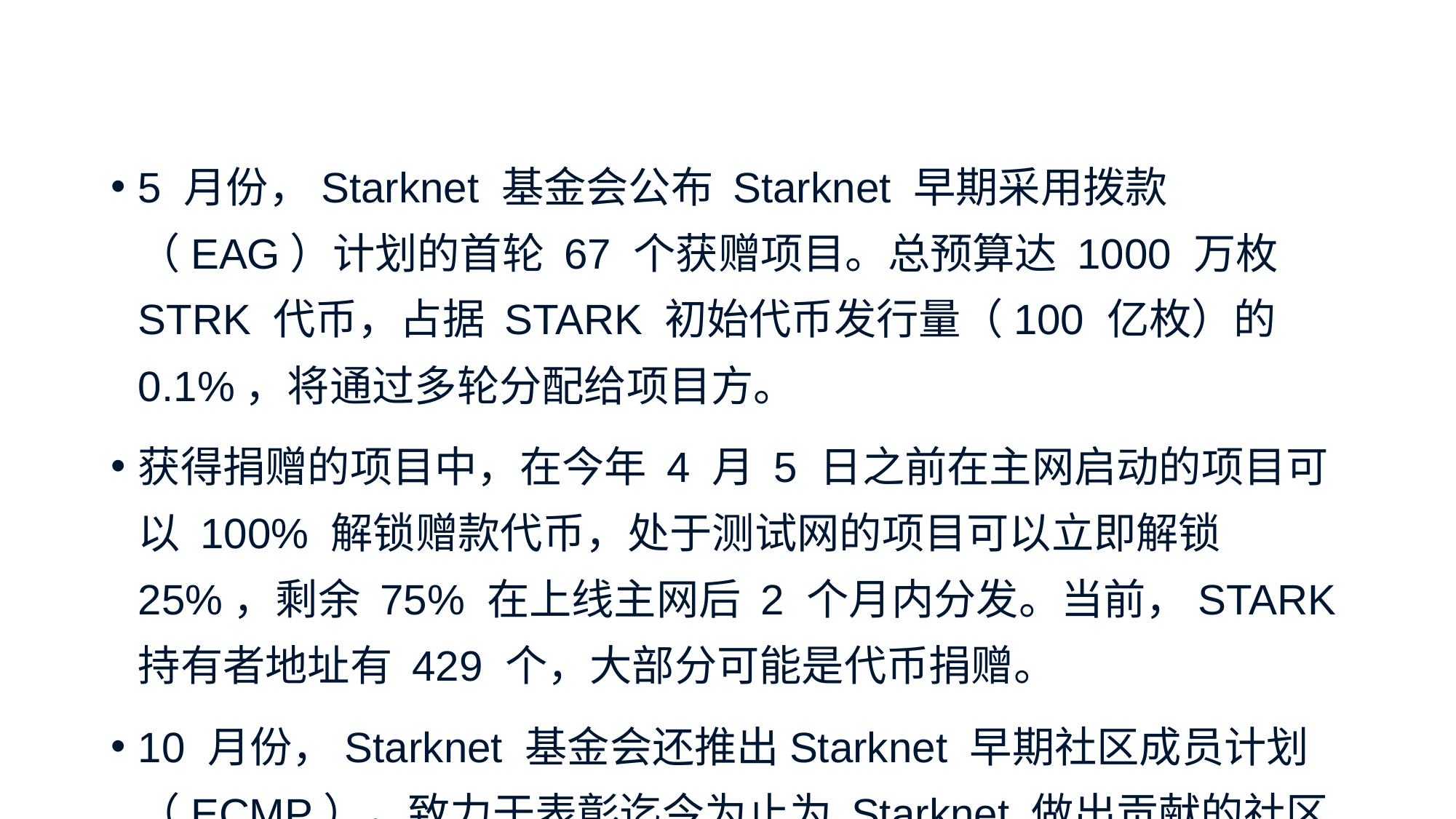

5 月份，Starknet 基金会公布 Starknet 早期采用拨款（EAG）计划的首轮 67 个获赠项目。总预算达 1000 万枚 STRK 代币，占据 STARK 初始代币发行量（100 亿枚）的 0.1%，将通过多轮分配给项目方。
获得捐赠的项目中，在今年 4 月 5 日之前在主网启动的项目可以 100% 解锁赠款代币，处于测试网的项目可以立即解锁 25%，剩余 75% 在上线主网后 2 个月内分发。当前，STARK 持有者地址有 429 个，大部分可能是代币捐赠。
10 月份，Starknet 基金会还推出Starknet 早期社区成员计划（ECMP），致力于表彰迄今为止为 Starknet 做出贡献的社区贡献者，计划向在网络早期做出贡献的人分配 5000 万枚 STRK 代币，包括奖励技术讨论、组织 Starknet 相关活动并定期发布 Starknet 品牌内容的个人贡献者。目前该申请窗口已结束，委员会将于 2023 年 12 月 29 日做出决定。